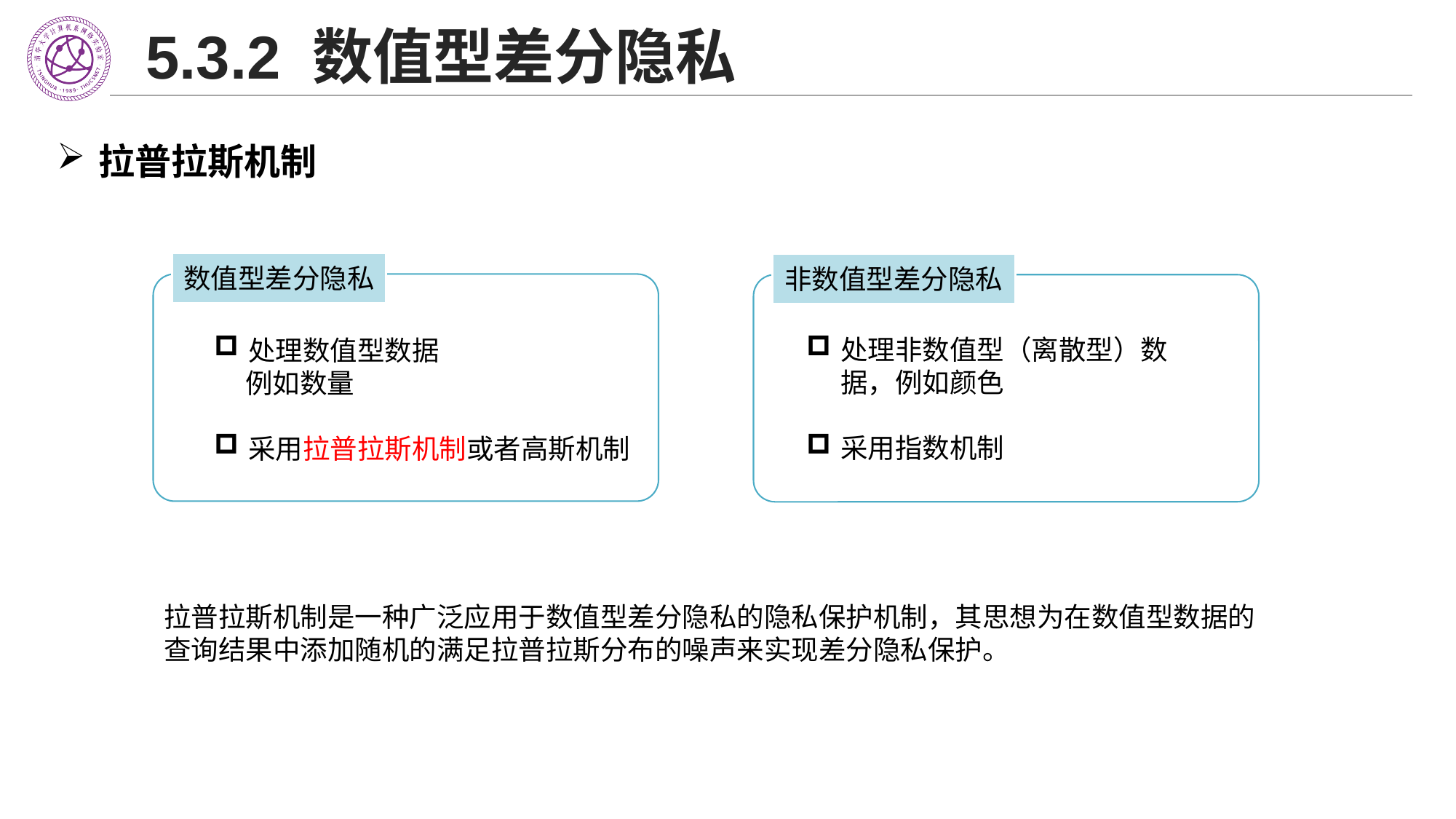

# 5.3.2 数值型差分隐私
拉普拉斯机制
数值型差分隐私
非数值型差分隐私

处理非数值型（离散型）数据，例如颜色

采用指数机制
处理数值型数据
    例如数量

采用拉普拉斯机制或者高斯机制
拉普拉斯机制是一种广泛应用于数值型差分隐私的隐私保护机制，其思想为在数值型数据的查询结果中添加随机的满足拉普拉斯分布的噪声来实现差分隐私保护。